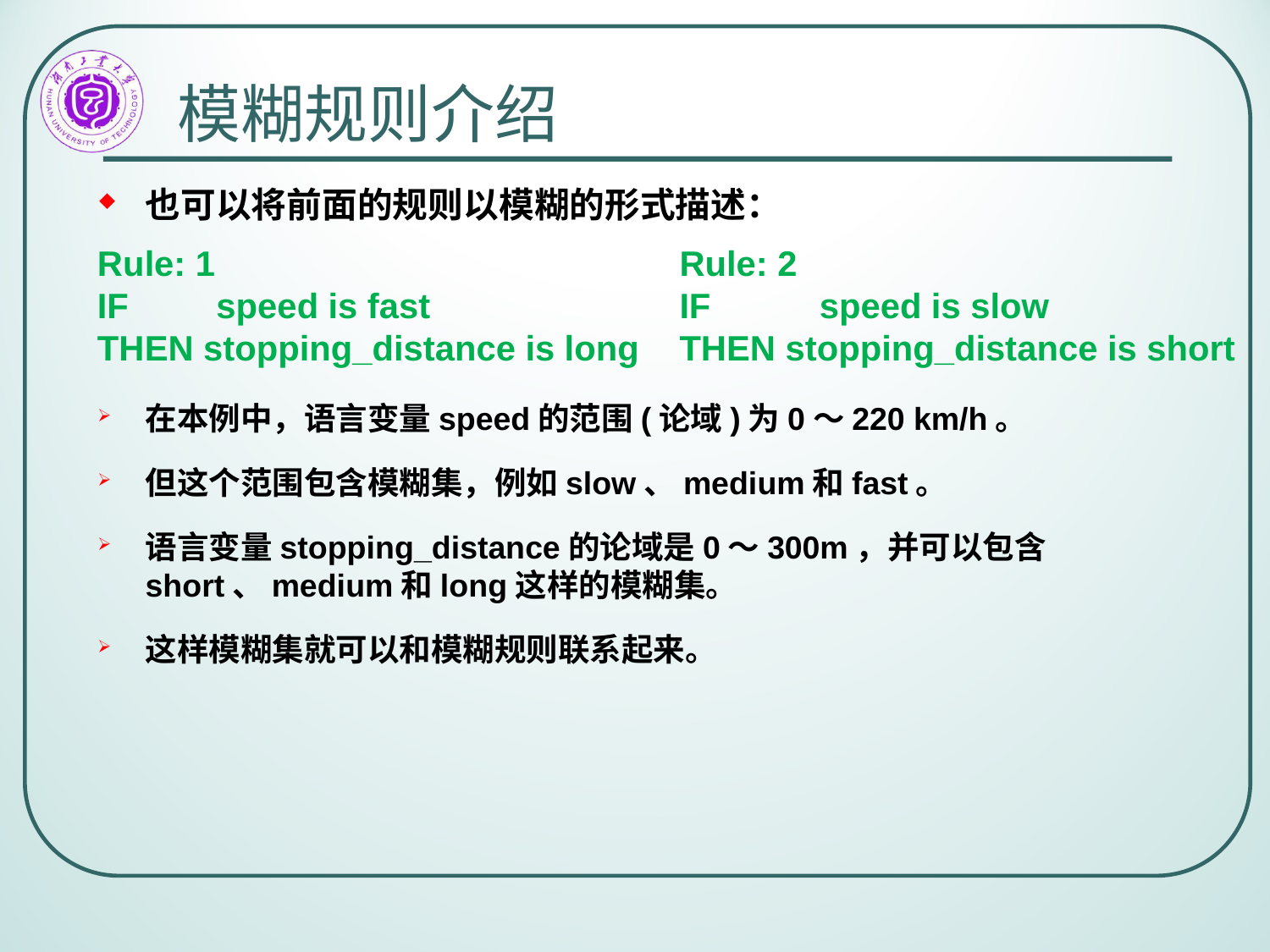

# 模糊规则介绍
也可以将前面的规则以模糊的形式描述：

在本例中，语言变量speed的范围(论域)为0～220 km/h。

但这个范围包含模糊集，例如slow、medium和fast。

语言变量stopping_distance的论域是0～300m，并可以包含short、medium和long这样的模糊集。

这样模糊集就可以和模糊规则联系起来。

Rule: 1	Rule: 2
IF         speed is fast	IF 	speed is slow
THEN stopping_distance is long	THEN stopping_distance is short